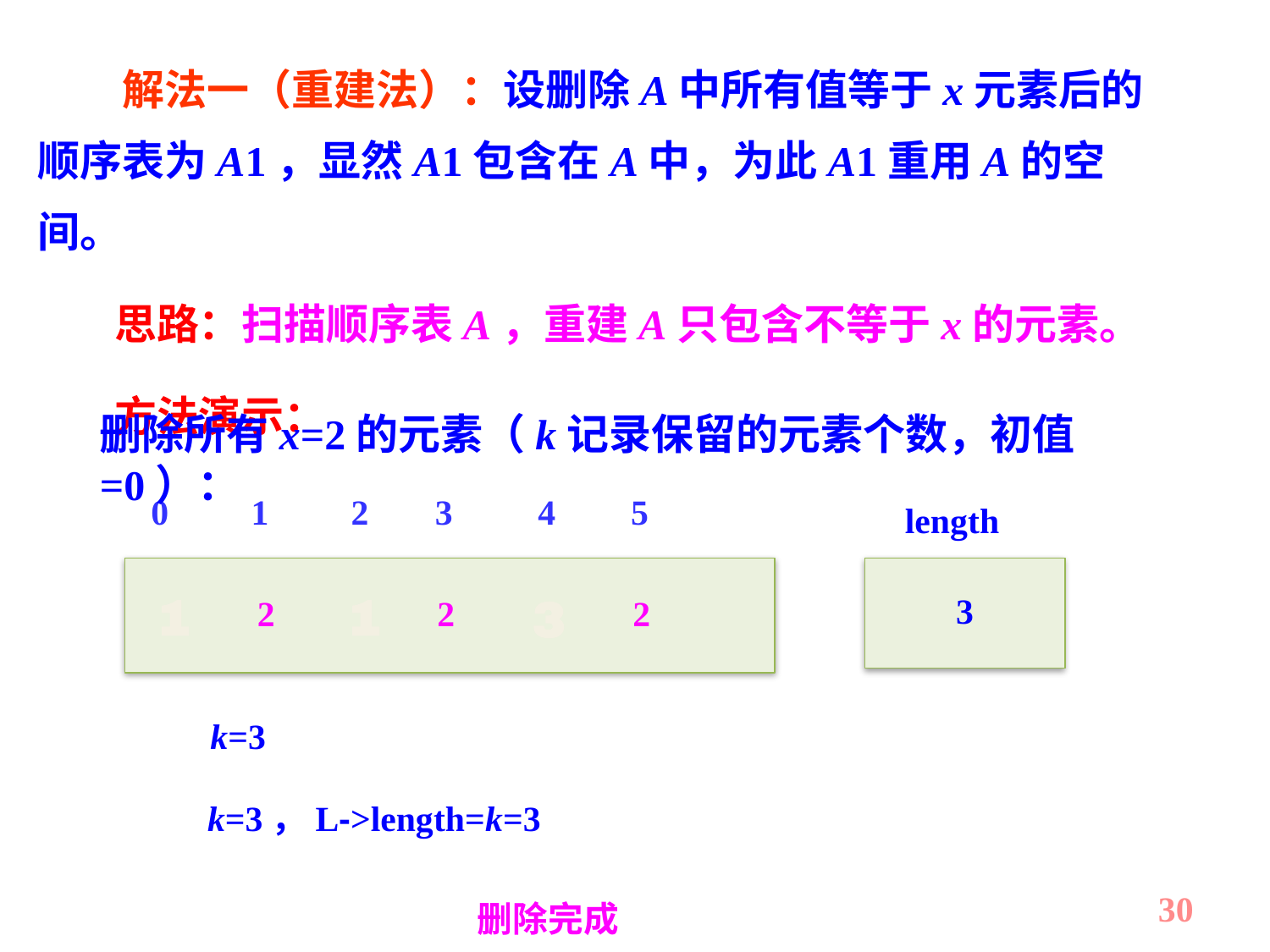

解法一（重建法）：设删除A中所有值等于x元素后的顺序表为A1，显然A1包含在A中，为此A1重用A的空间。
       思路：扫描顺序表A，重建A只包含不等于x的元素。
       方法演示：
删除所有x=2的元素（k记录保留的元素个数，初值=0）：
0
1
2
3
4
5
length

1
1
3
2
2
2
3
6
k=0
k=1
k=2
k=3
k=3，L->length=k=3
30
删除完成